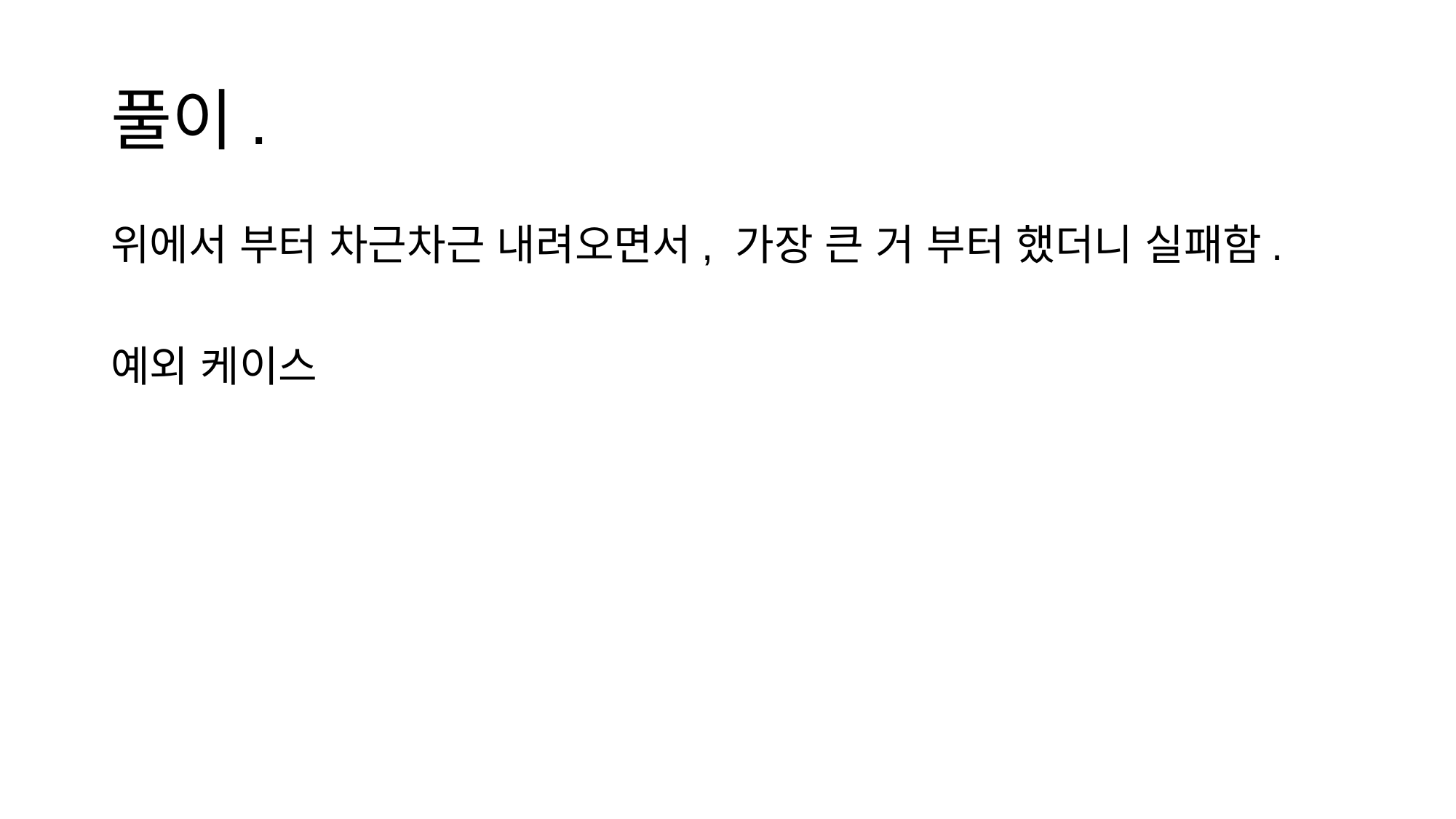

# 풀이.
위에서 부터 차근차근 내려오면서, 가장 큰 거 부터 했더니 실패함.

예외 케이스